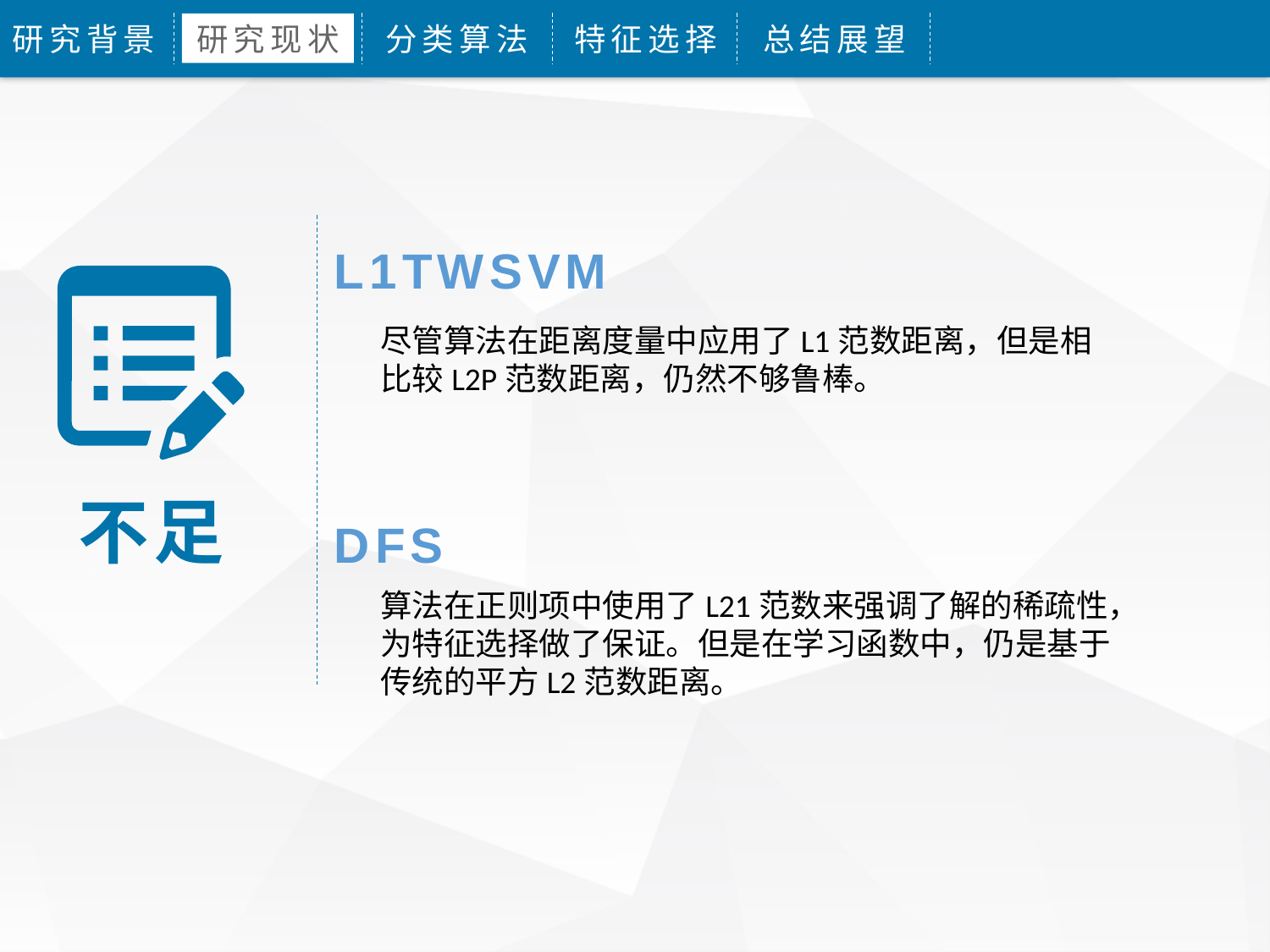

研究背景
研究现状
分类算法
特征选择
总结展望

L1TWSVM

尽管算法在距离度量中应用了L1范数距离，但是相比较L2P范数距离，仍然不够鲁棒。
不足
DFS
算法在正则项中使用了L21范数来强调了解的稀疏性，为特征选择做了保证。但是在学习函数中，仍是基于传统的平方L2范数距离。